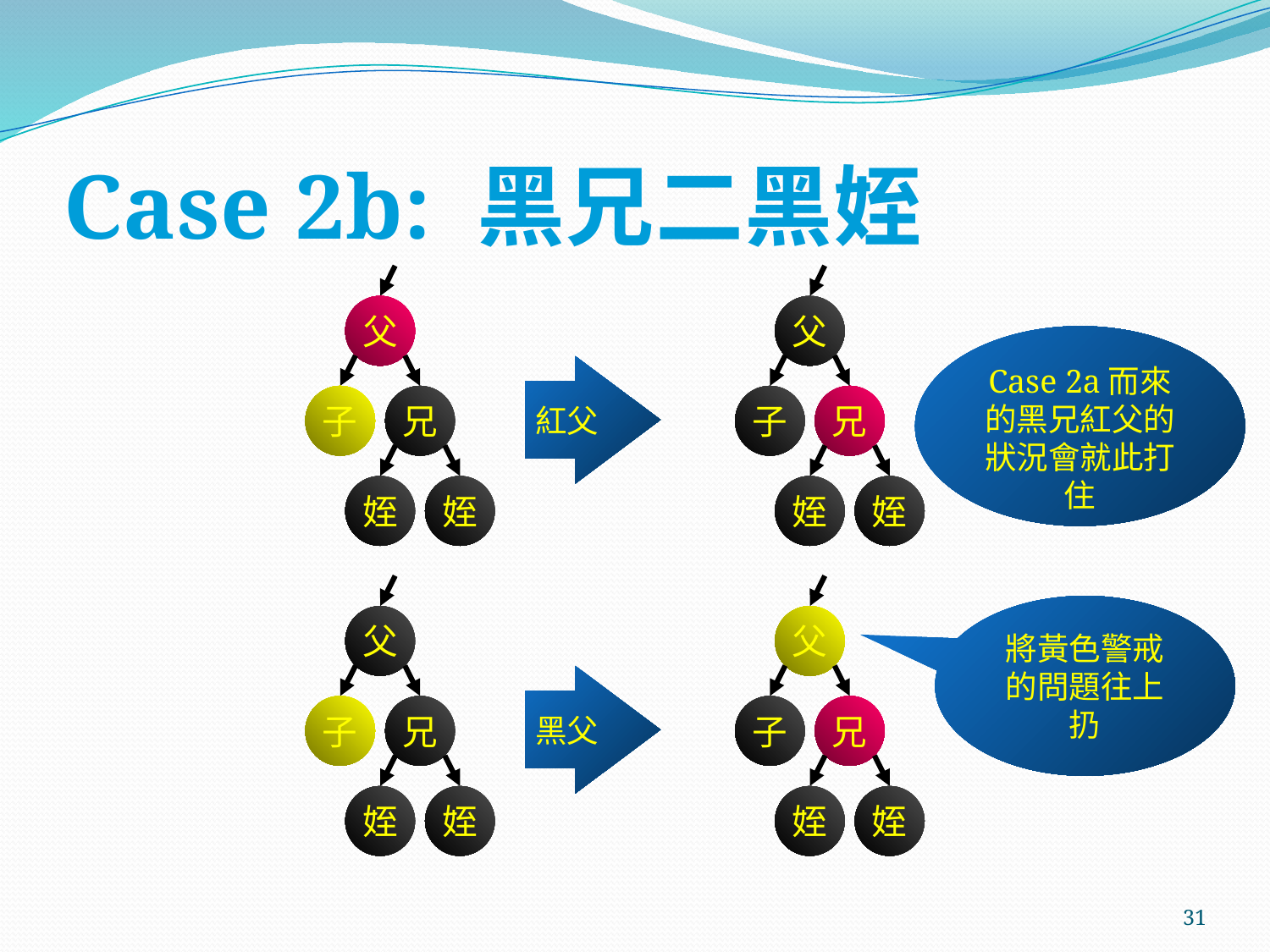

# Case 2b: 黑兄二黑姪
父
父
Case 2a而來的黑兄紅父的狀況會就此打住
紅父
子
兄
子
兄
姪
姪
姪
姪
將黃色警戒的問題往上扔
父
父
黑父
子
兄
子
兄
姪
姪
姪
姪
31